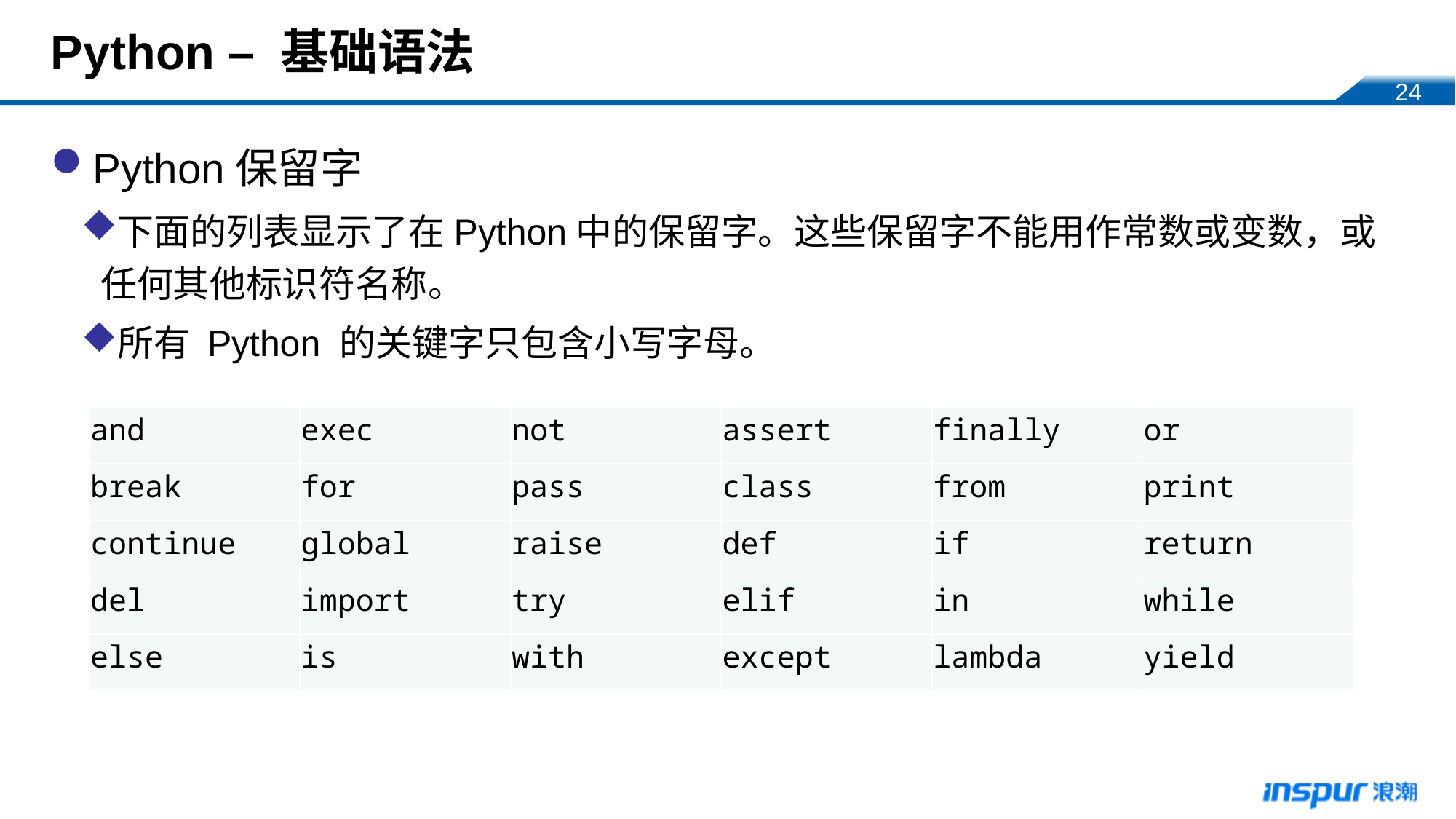

# Python – 基础语法
Python保留字
下面的列表显示了在Python中的保留字。这些保留字不能用作常数或变数，或任何其他标识符名称。
所有 Python 的关键字只包含小写字母。

| and | exec | not | assert | finally | or |
| --- | --- | --- | --- | --- | --- |
| break | for | pass | class | from | print |
| continue | global | raise | def | if | return |
| del | import | try | elif | in | while |
| else | is | with | except | lambda | yield |